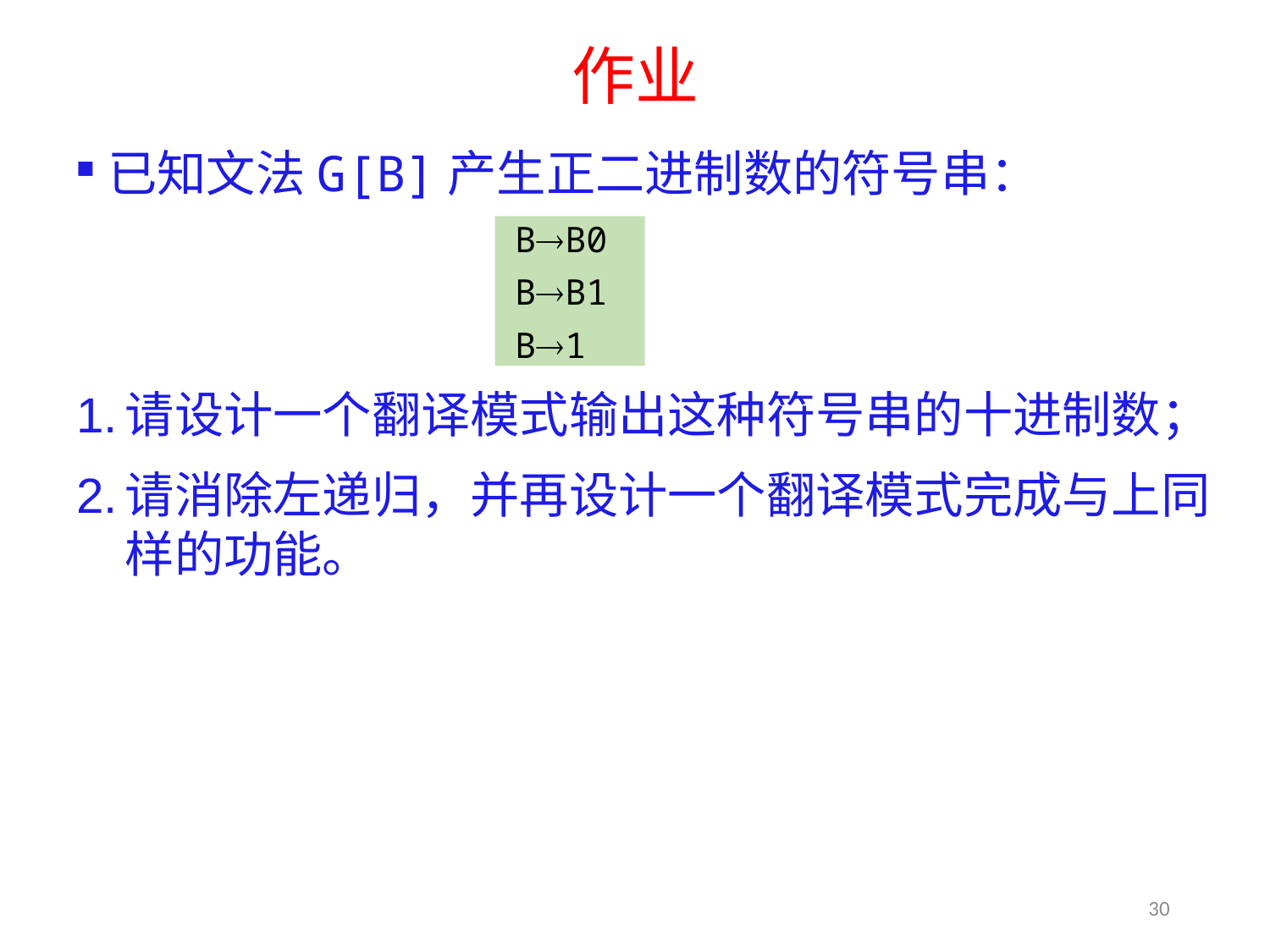

# 作业
已知文法G[B]产生正二进制数的符号串：

请设计一个翻译模式输出这种符号串的十进制数；
请消除左递归，并再设计一个翻译模式完成与上同样的功能。
B→B0
B→B1
B→1
30